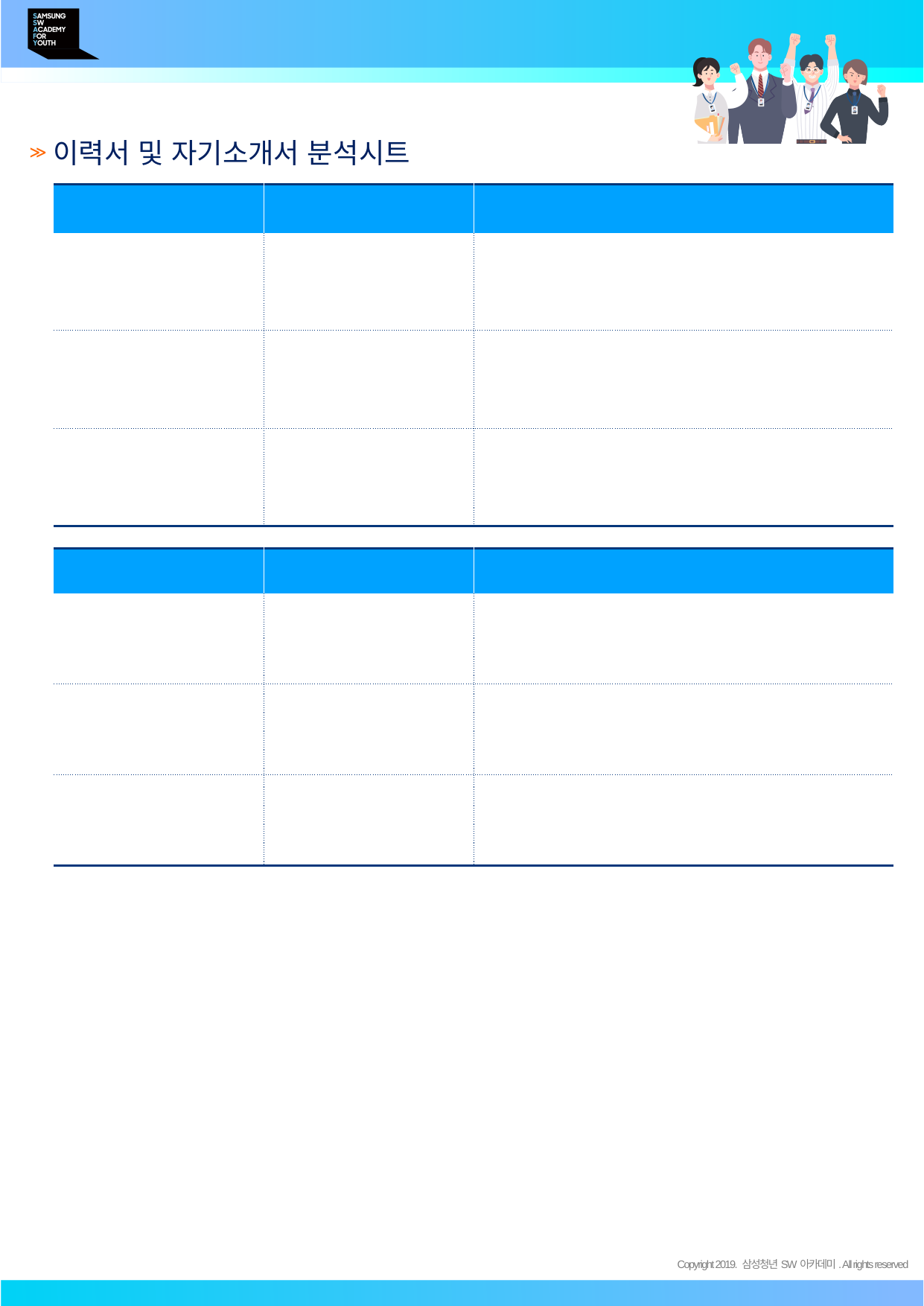

이력서 및 자기소개서 분석시트
| 이력서 항목 | 예상질문 도출 | 답변 키워드(역량/경험) |
| --- | --- | --- |
|  |  |  |
|  |  |  |
|  |  |  |
| 자기소개서 항목 | 예상질문 도출 | 답변 키워드(역량/경험) |
| --- | --- | --- |
|  |  |  |
|  |  |  |
|  |  |  |